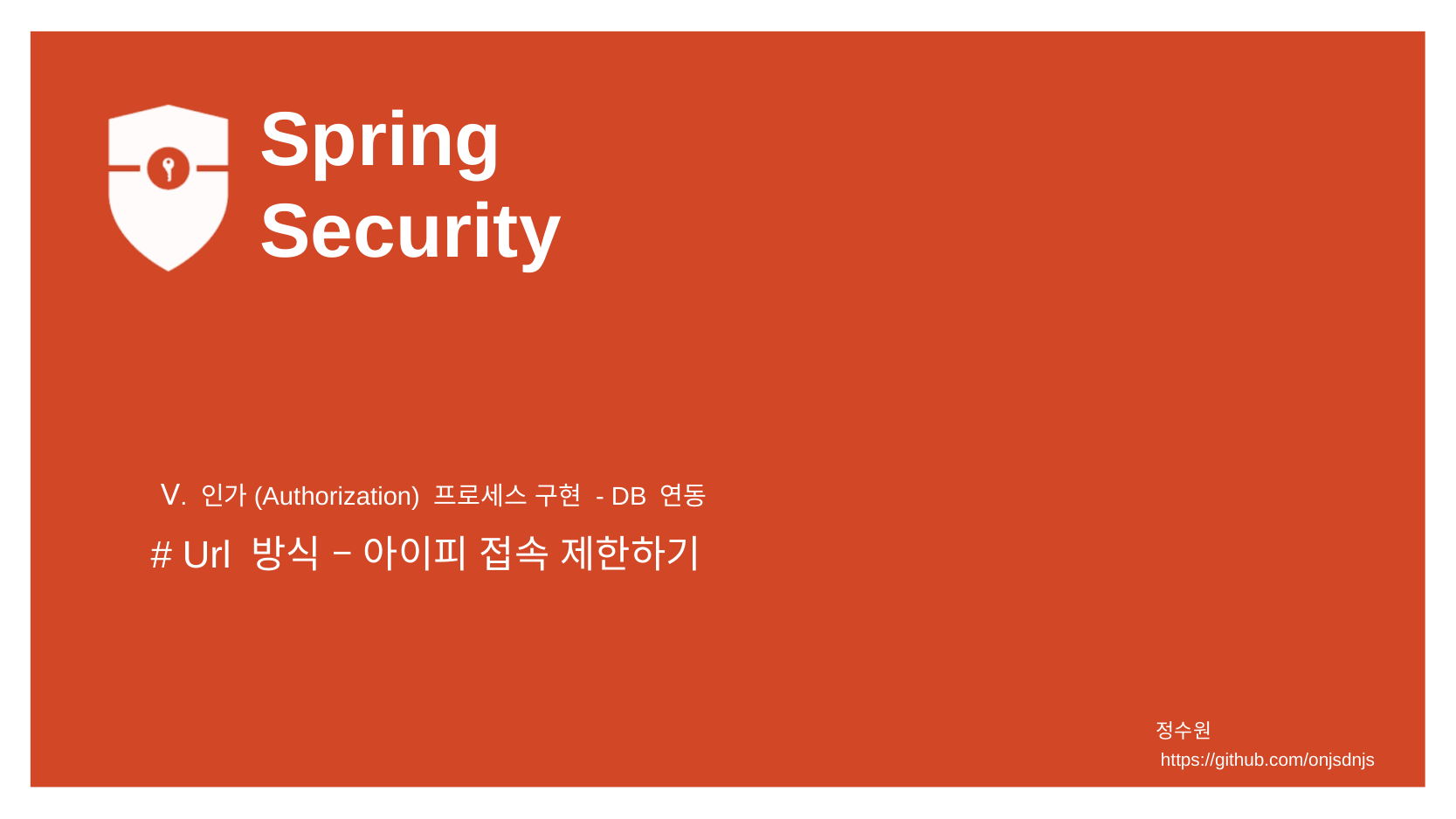

Ⅴ. 인가(Authorization) 프로세스 구현 - DB 연동
# Url 방식 – 아이피 접속 제한하기